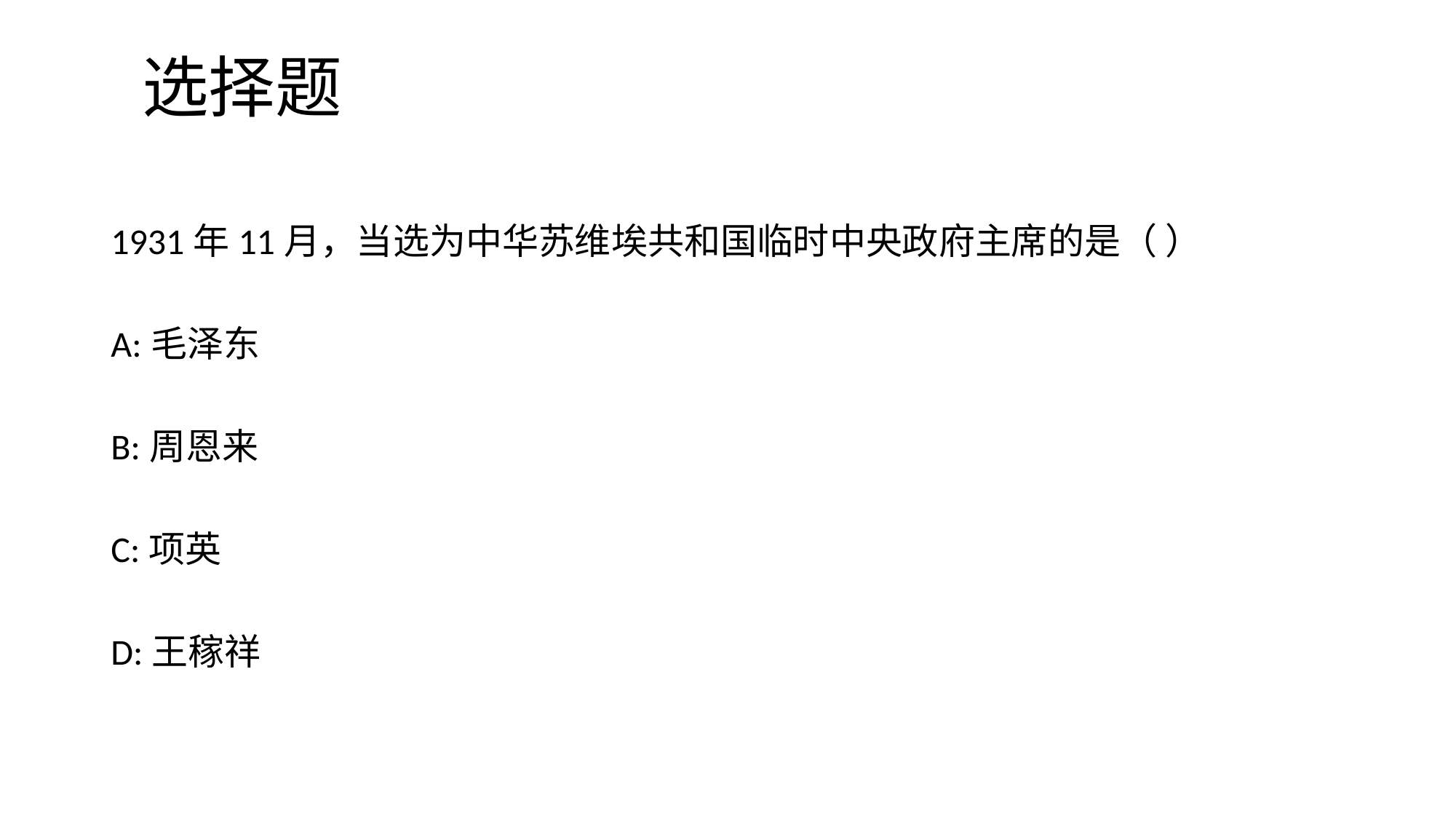

# 选择题
1931年11月，当选为中华苏维埃共和国临时中央政府主席的是（ ）
A:毛泽东
B:周恩来
C:项英
D:王稼祥